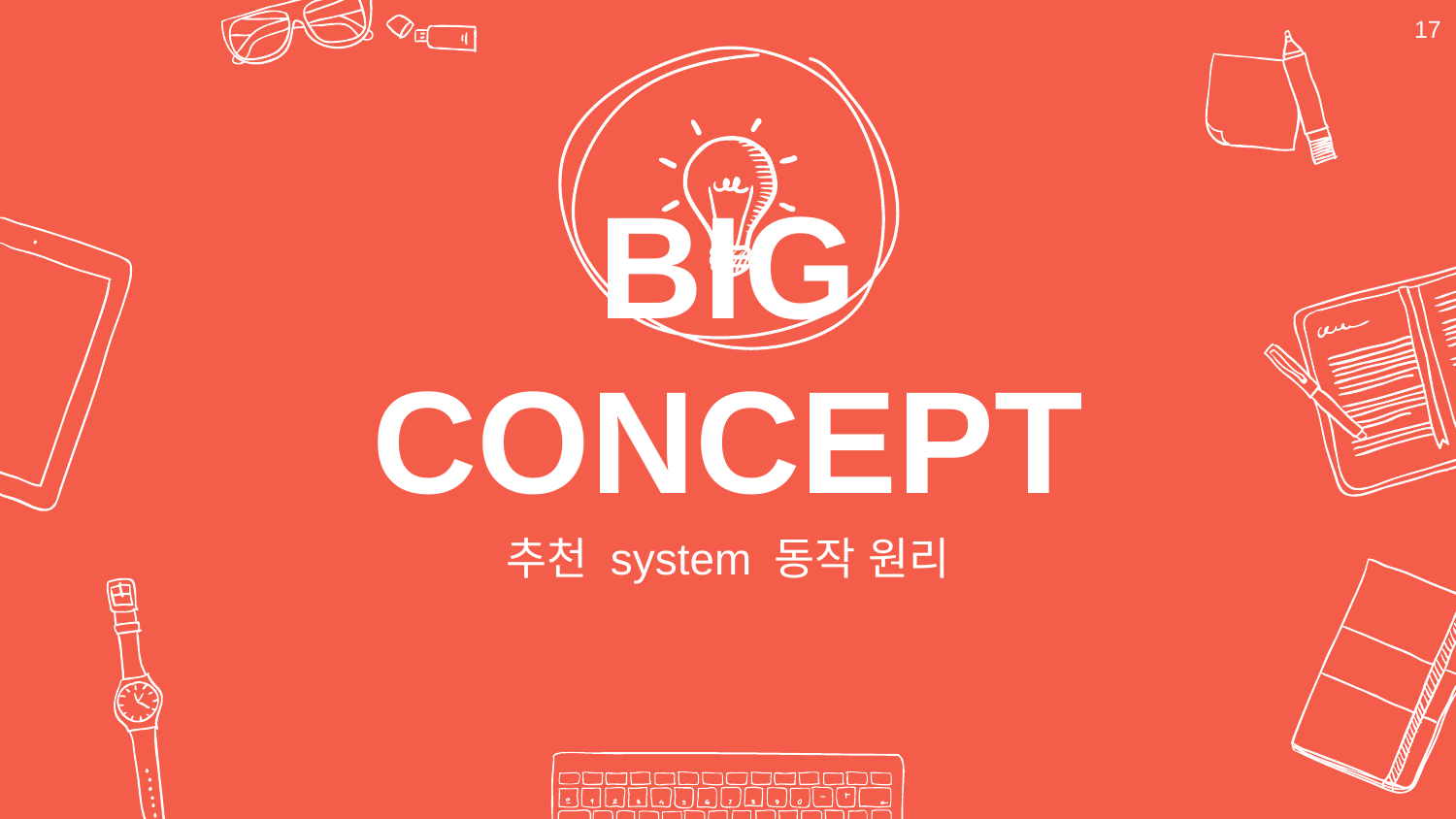

17

BIG CONCEPT
추천 system 동작 원리